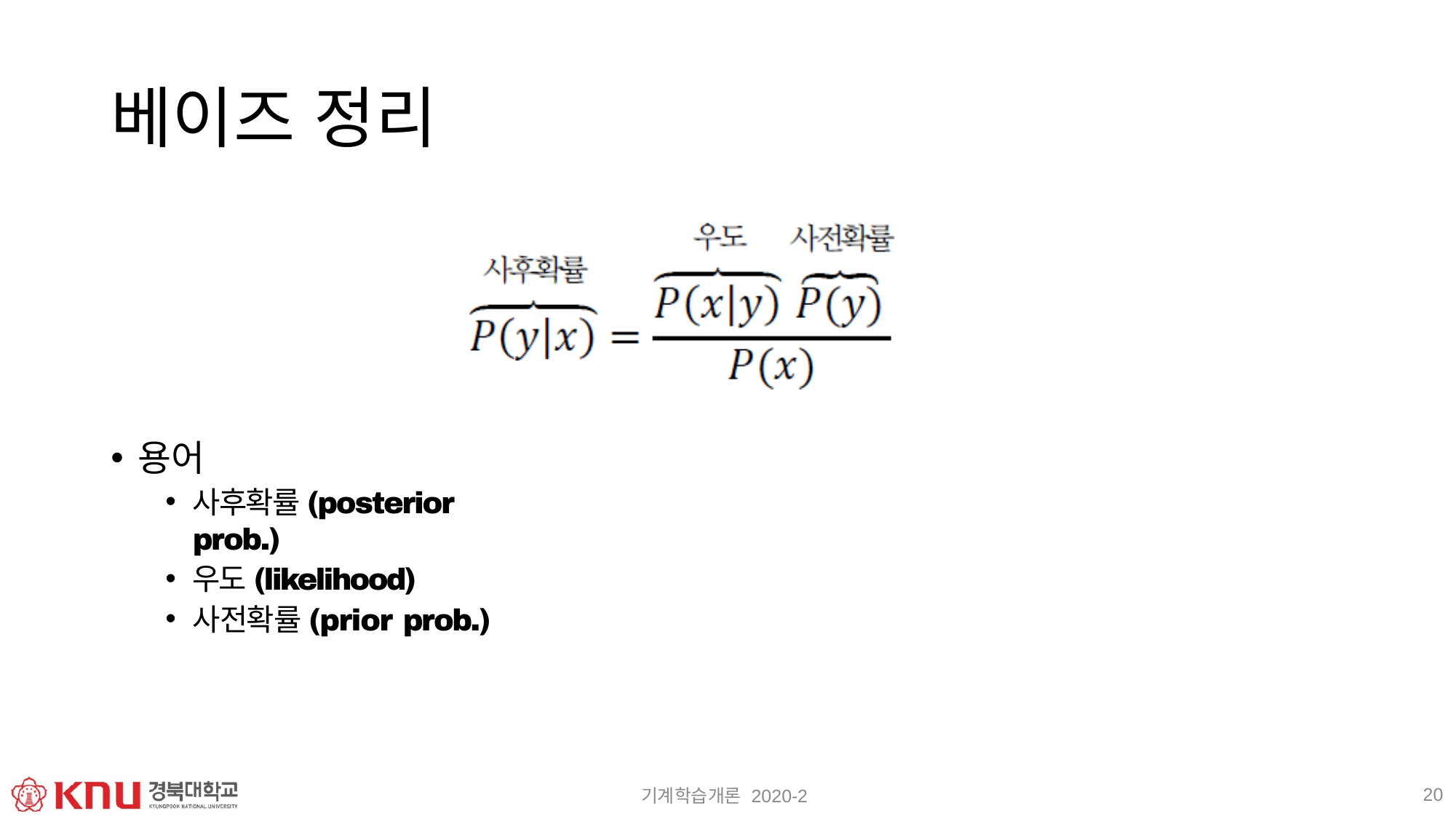

# 베이즈 정리

용어
사후확률(posterior prob.)
우도(likelihood)
사전확률(prior prob.)
20
기계학습개론 2020-2